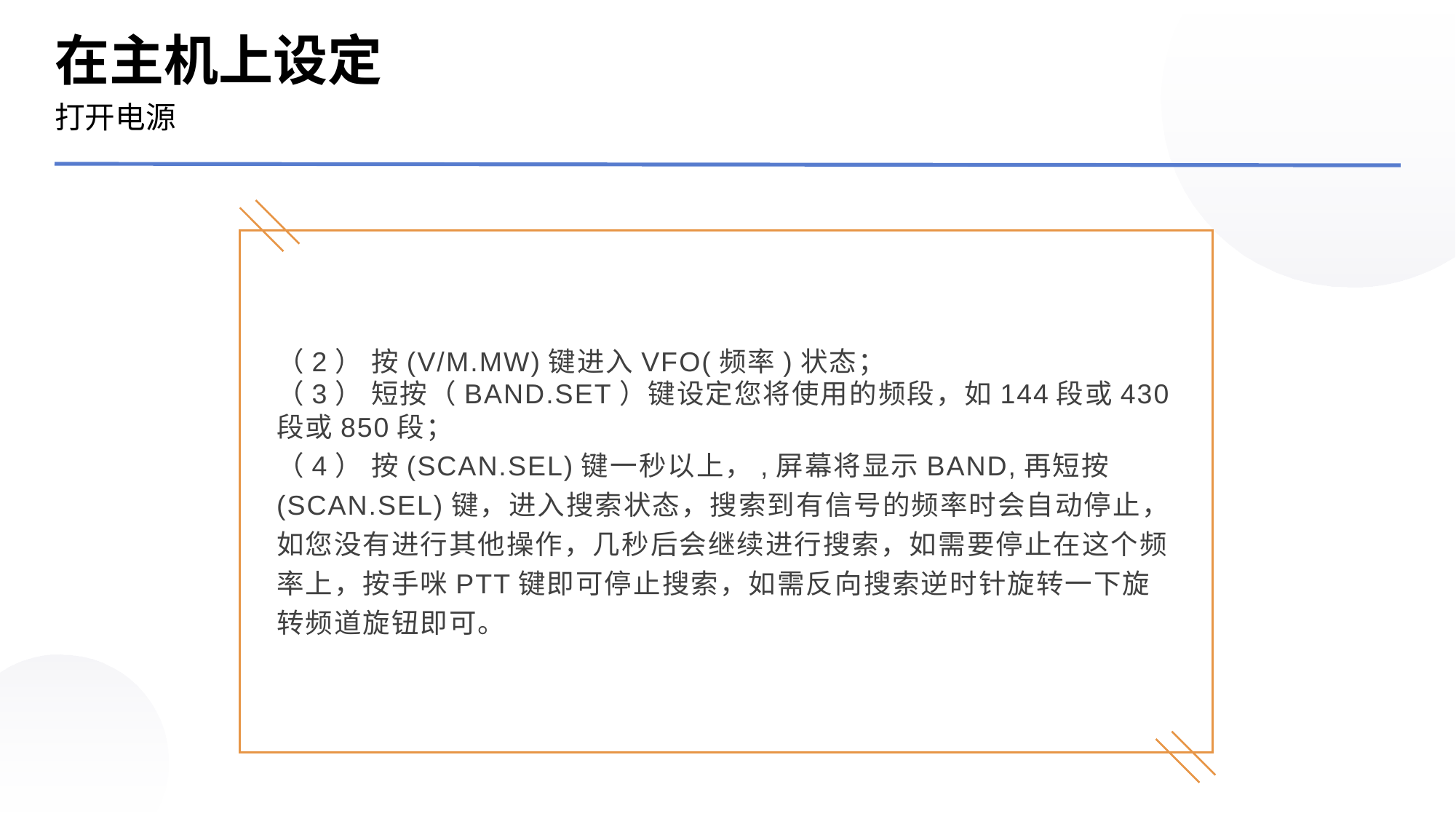

在主机上设定
打开电源

（2） 按(V/M.MW)键进入VFO(频率)状态；
（3） 短按（BAND.SET）键设定您将使用的频段，如144段或430段或850段；
（4） 按(SCAN.SEL)键一秒以上，,屏幕将显示BAND,再短按(SCAN.SEL)键，进入搜索状态，搜索到有信号的频率时会自动停止，如您没有进行其他操作，几秒后会继续进行搜索，如需要停止在这个频率上，按手咪PTT键即可停止搜索，如需反向搜索逆时针旋转一下旋转频道旋钮即可。